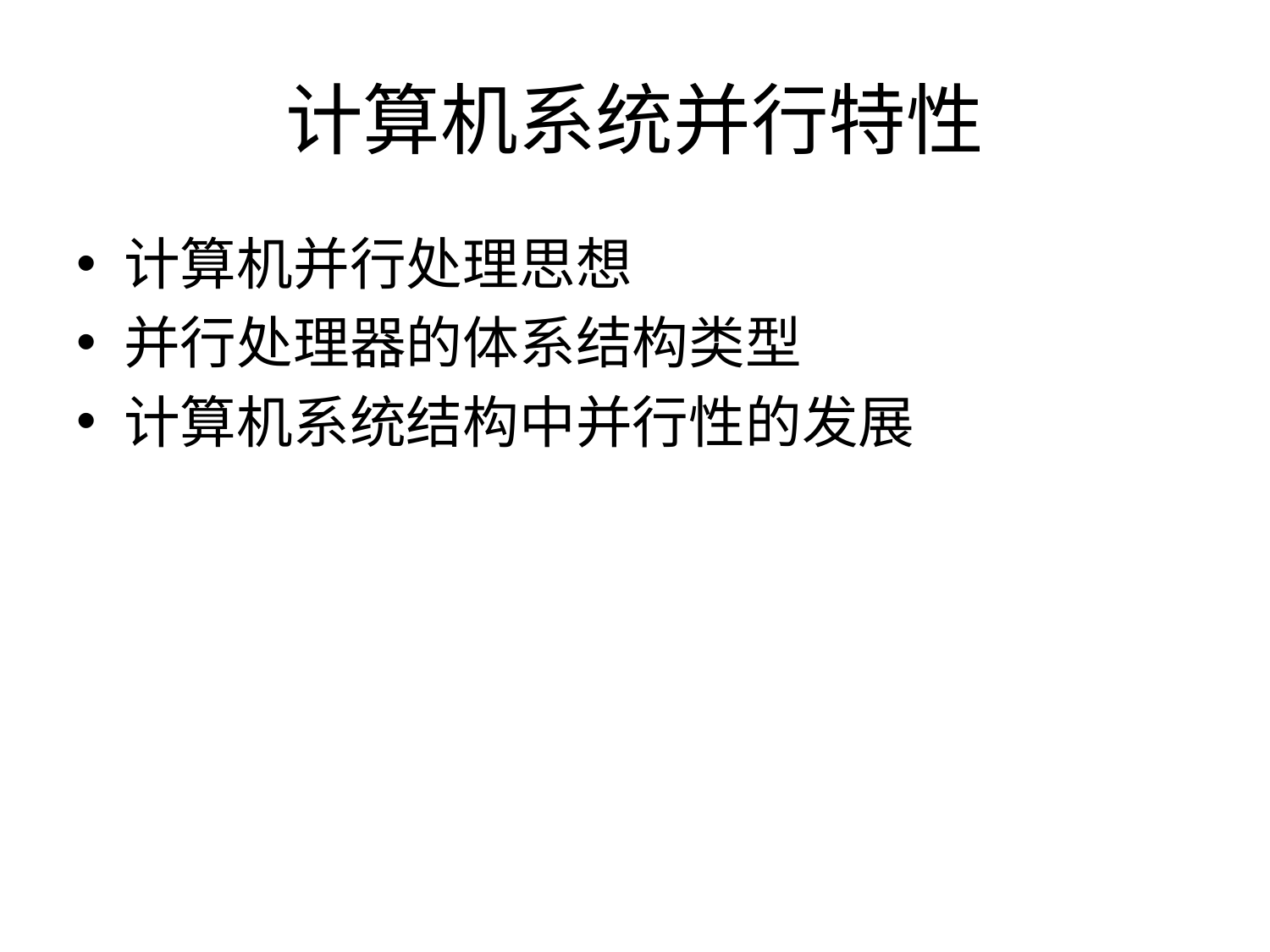

# 计算机系统并行特性
计算机并行处理思想
并行处理器的体系结构类型
计算机系统结构中并行性的发展